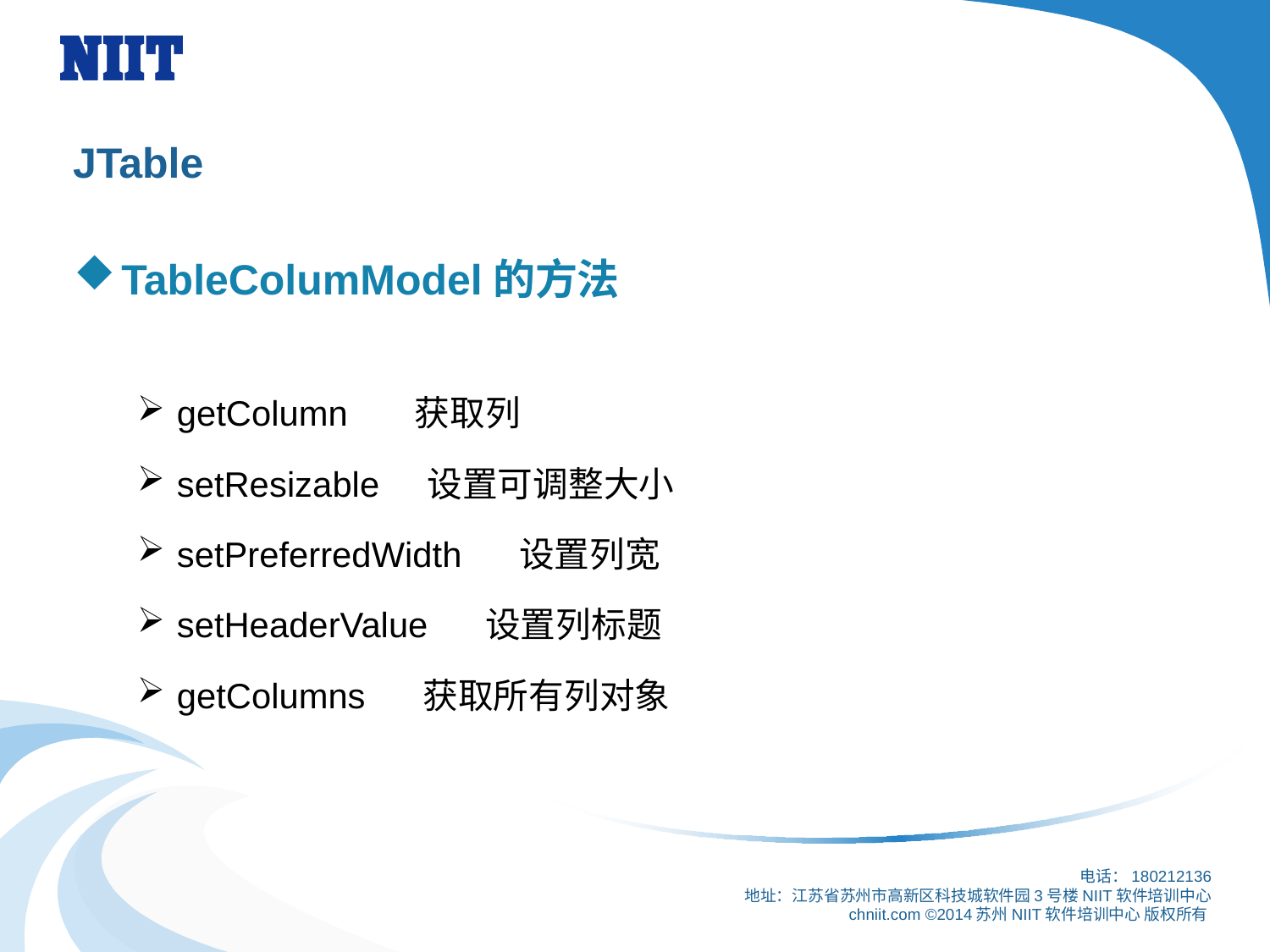

# JTable
TableColumModel的方法

getColumn      获取列
setResizable    设置可调整大小
setPreferredWidth     设置列宽
setHeaderValue     设置列标题
getColumns     获取所有列对象